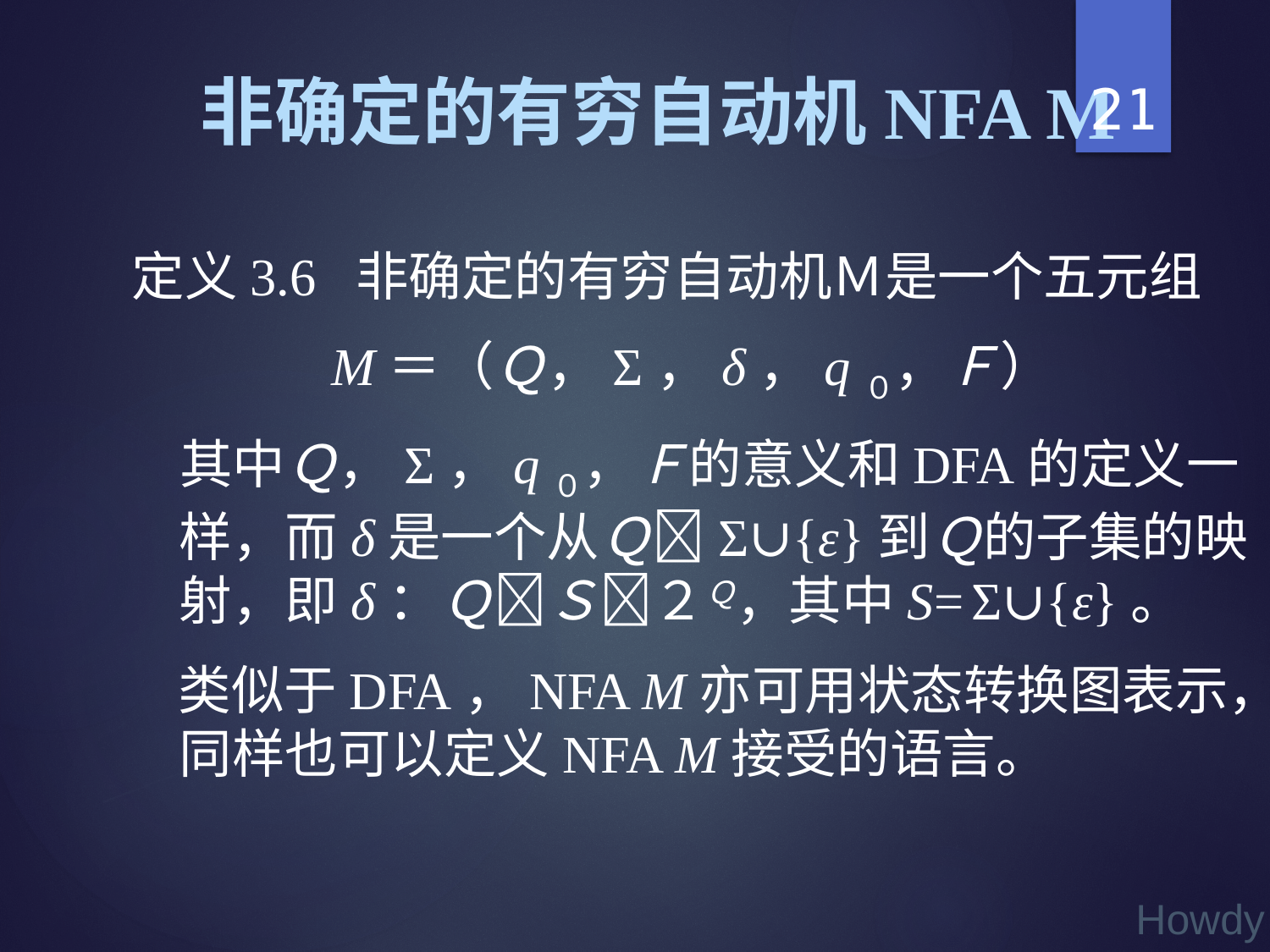

21
非确定的有穷自动机NFA M
定义3.6  非确定的有穷自动机Ｍ是一个五元组
               M＝（Ｑ，Σ，δ，q０，Ｆ）
   其中Ｑ，Σ，q０，Ｆ的意义和DFA的定义一样，而δ是一个从Ｑ×Σ∪{ε}到Ｑ的子集的映射，即δ：Ｑ×Ｓ→２Ｑ，其中S= Σ∪{ε}。
     类似于DFA，NFA M亦可用状态转换图表示，同样也可以定义NFA M接受的语言。